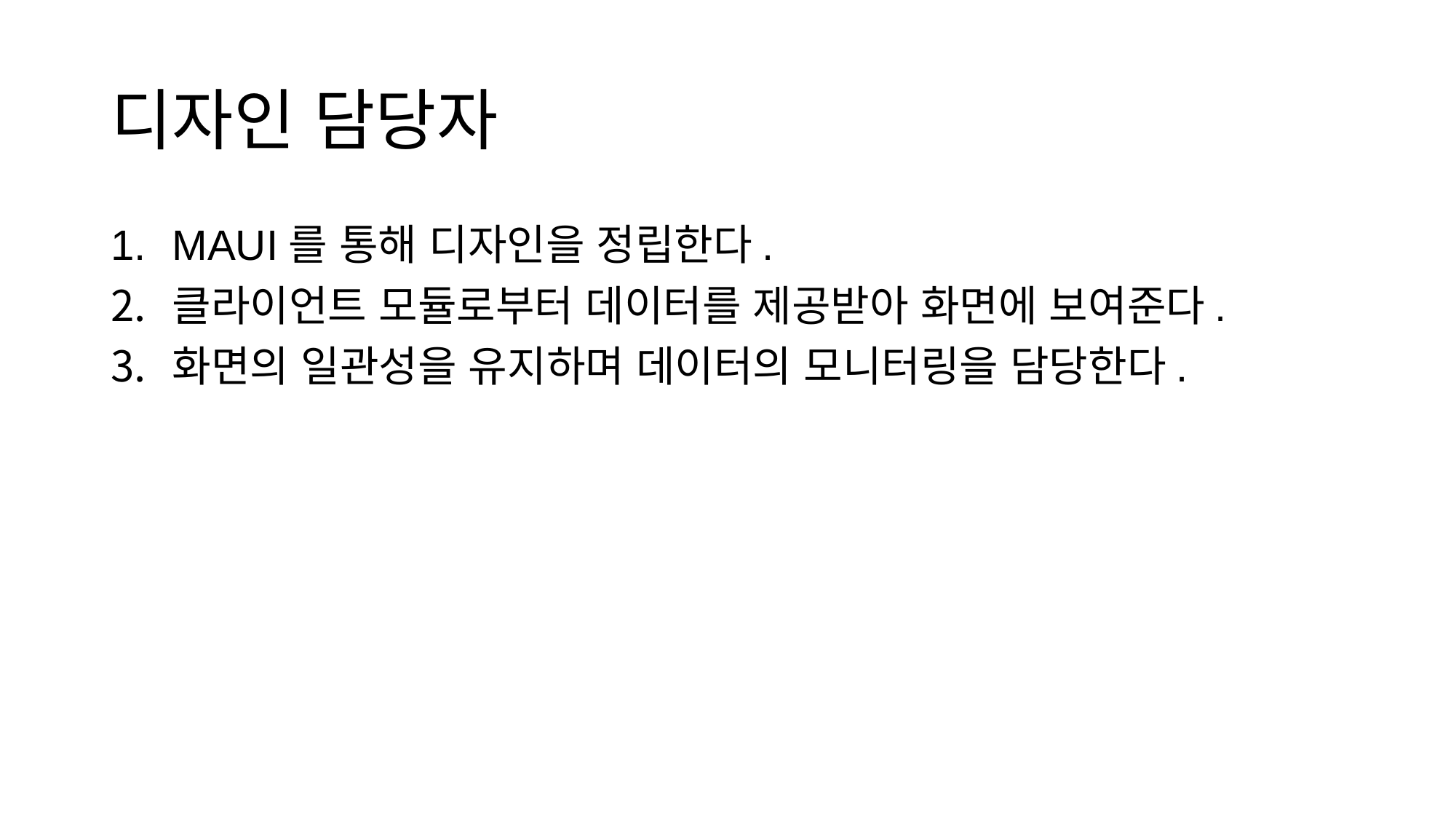

# 디자인 담당자
MAUI를 통해 디자인을 정립한다.
클라이언트 모듈로부터 데이터를 제공받아 화면에 보여준다.
화면의 일관성을 유지하며 데이터의 모니터링을 담당한다.